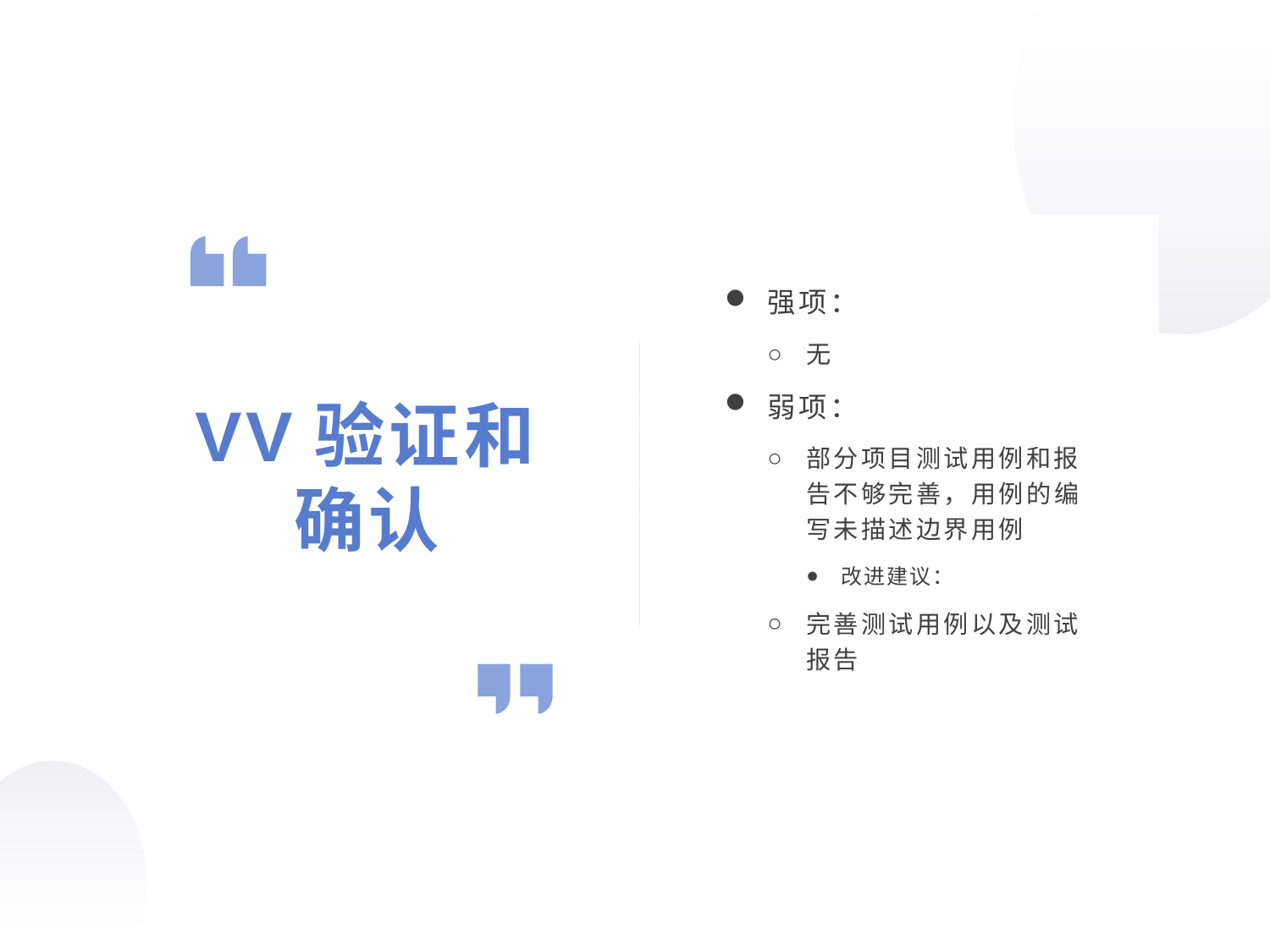

强项：
无
弱项：
部分项目测试用例和报告不够完善，用例的编写未描述边界用例
改进建议：
完善测试用例以及测试报告
VV验证和确认